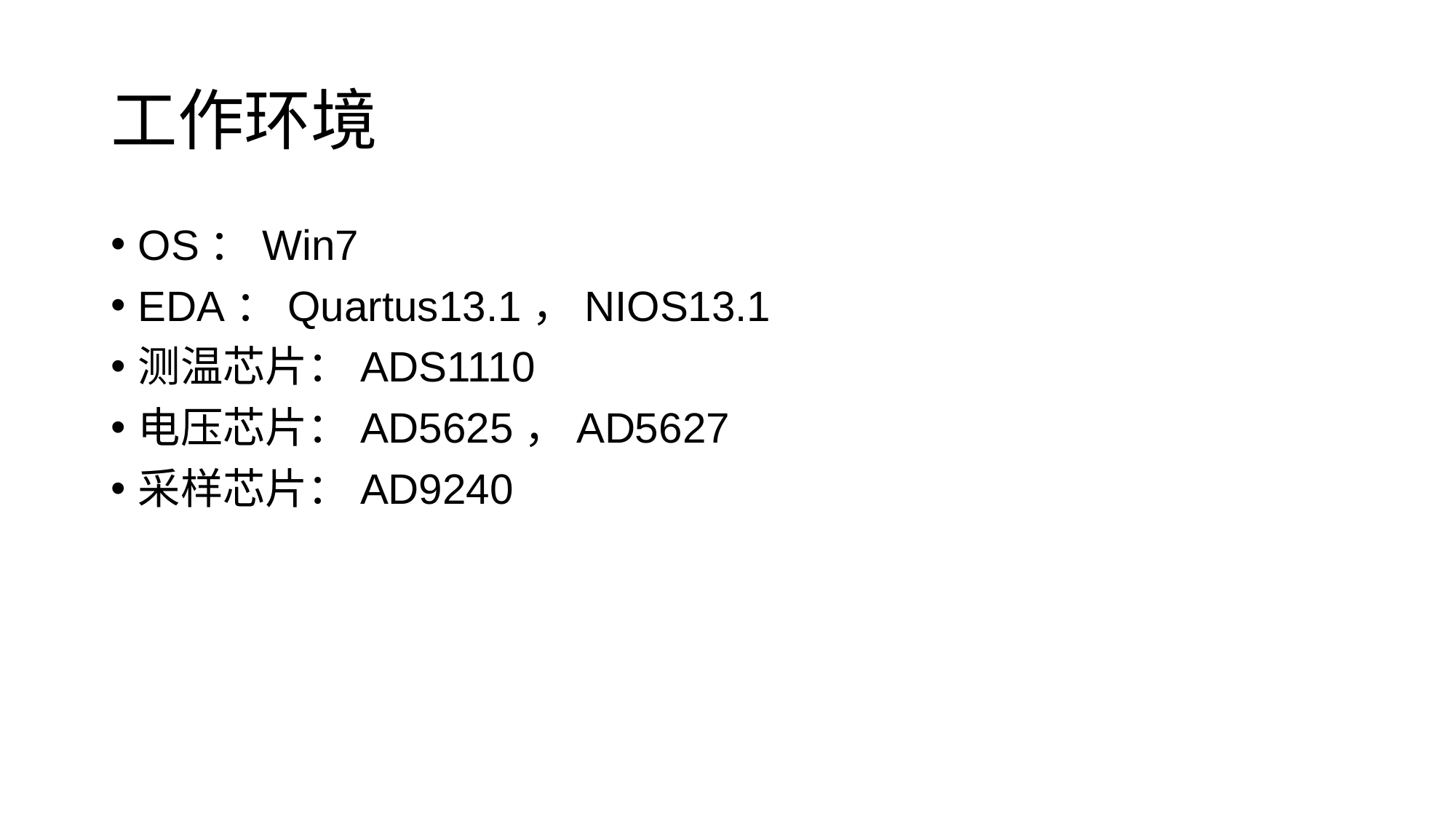

# 工作环境
OS：Win7
EDA：Quartus13.1，NIOS13.1
测温芯片：ADS1110
电压芯片：AD5625，AD5627
采样芯片：AD9240